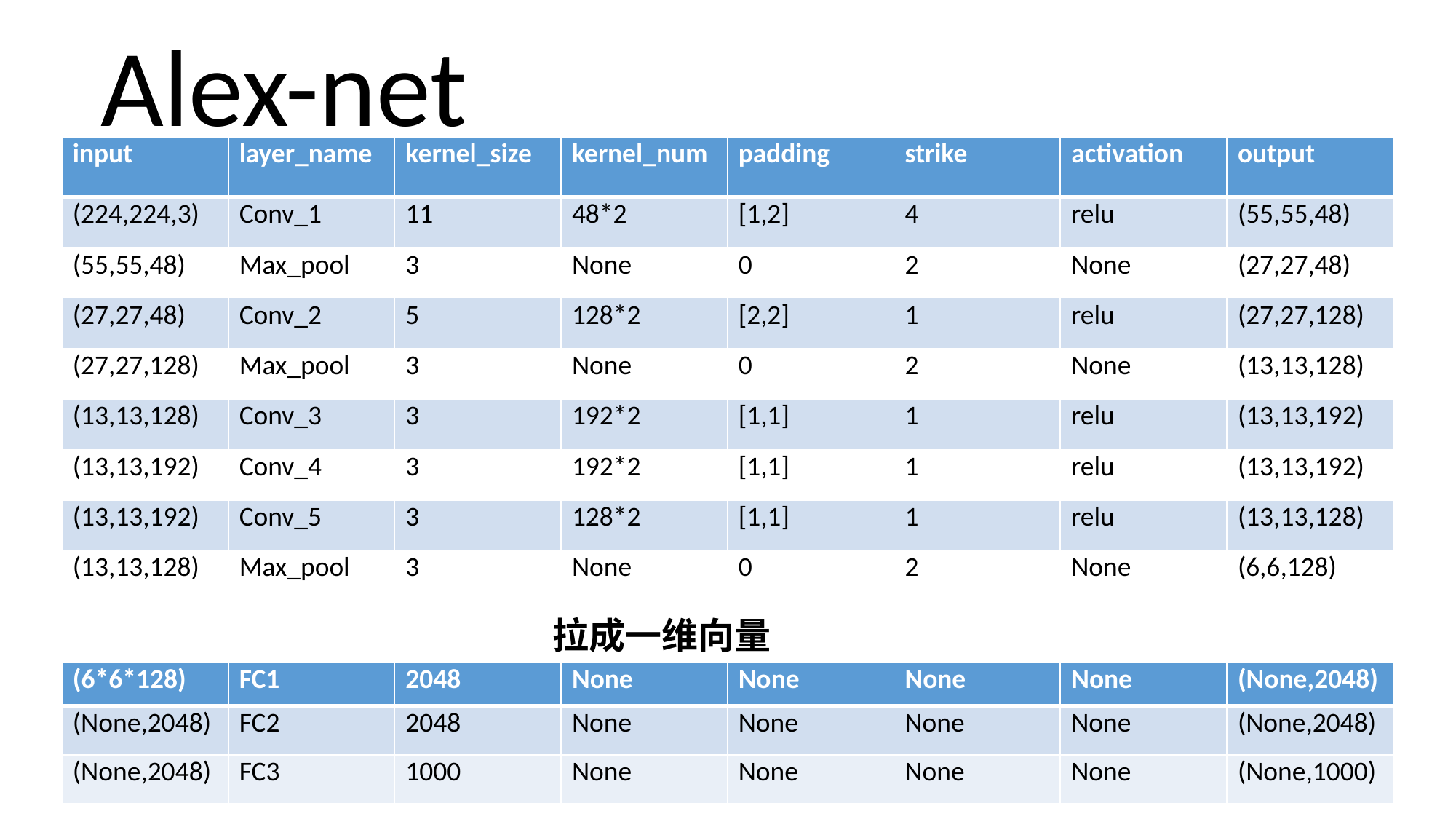

# Alex-net
| input | layer\_name | kernel\_size | kernel\_num | padding | strike | activation | output |
| --- | --- | --- | --- | --- | --- | --- | --- |
| (224,224,3) | Conv\_1 | 11 | 48\*2 | [1,2] | 4 | relu | (55,55,48) |
| (55,55,48) | Max\_pool | 3 | None | 0 | 2 | None | (27,27,48) |
| (27,27,48) | Conv\_2 | 5 | 128\*2 | [2,2] | 1 | relu | (27,27,128) |
| (27,27,128) | Max\_pool | 3 | None | 0 | 2 | None | (13,13,128) |
| (13,13,128) | Conv\_3 | 3 | 192\*2 | [1,1] | 1 | relu | (13,13,192) |
| (13,13,192) | Conv\_4 | 3 | 192\*2 | [1,1] | 1 | relu | (13,13,192) |
| (13,13,192) | Conv\_5 | 3 | 128\*2 | [1,1] | 1 | relu | (13,13,128) |
| (13,13,128) | Max\_pool | 3 | None | 0 | 2 | None | (6,6,128) |
拉成一维向量
| (6\*6\*128) | FC1 | 2048 | None | None | None | None | (None,2048) |
| --- | --- | --- | --- | --- | --- | --- | --- |
| (None,2048) | FC2 | 2048 | None | None | None | None | (None,2048) |
| (None,2048) | FC3 | 1000 | None | None | None | None | (None,1000) |